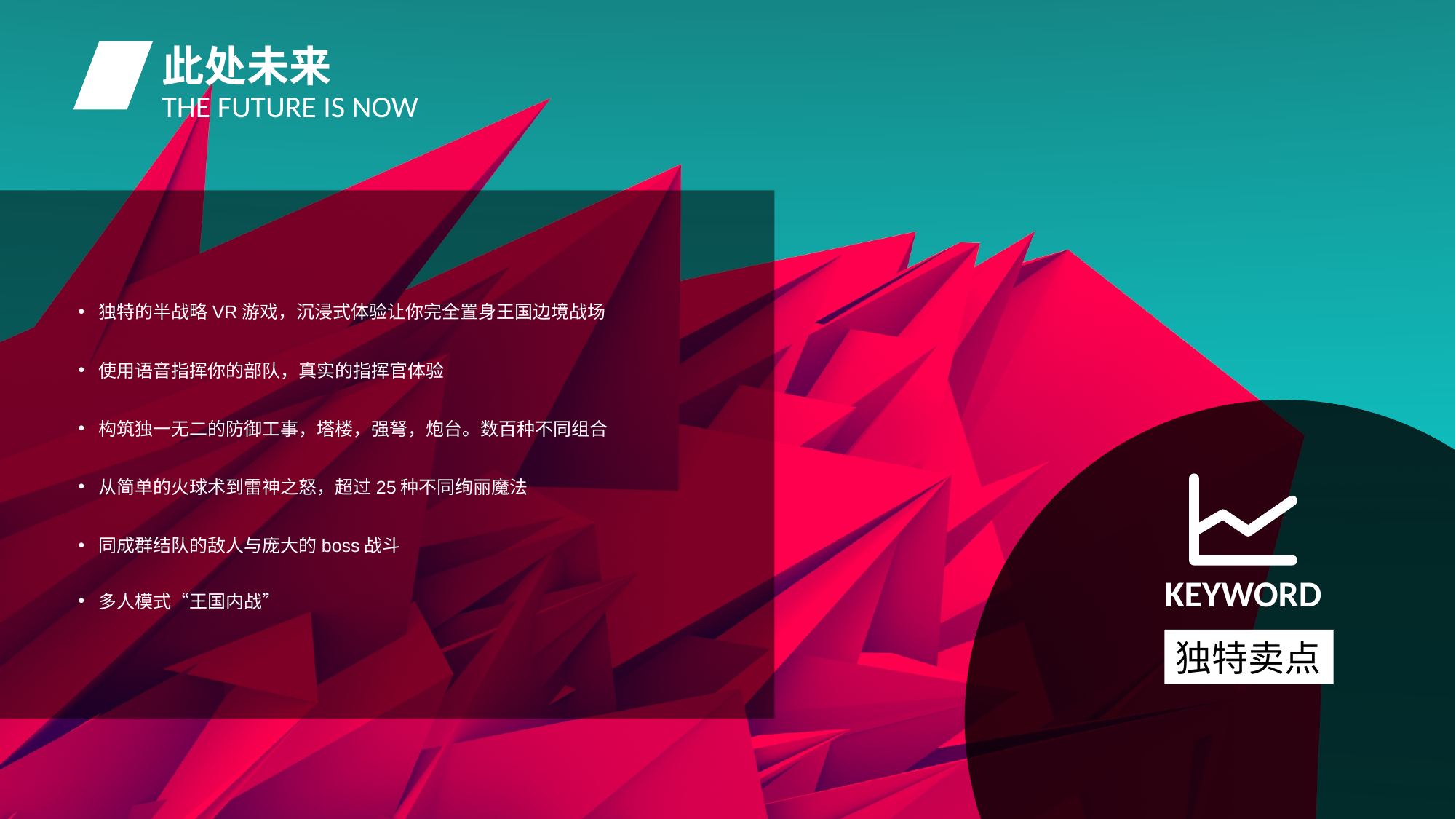

此处未来

THE FUTURE IS NOW

独特的半战略VR游戏，沉浸式体验让你完全置身王国边境战场

使用语音指挥你的部队，真实的指挥官体验

构筑独一无二的防御工事，塔楼，强弩，炮台。数百种不同组合

从简单的火球术到雷神之怒，超过25种不同绚丽魔法

同成群结队的敌人与庞大的boss战斗

多人模式“王国内战”

KEYWORD
独特卖点